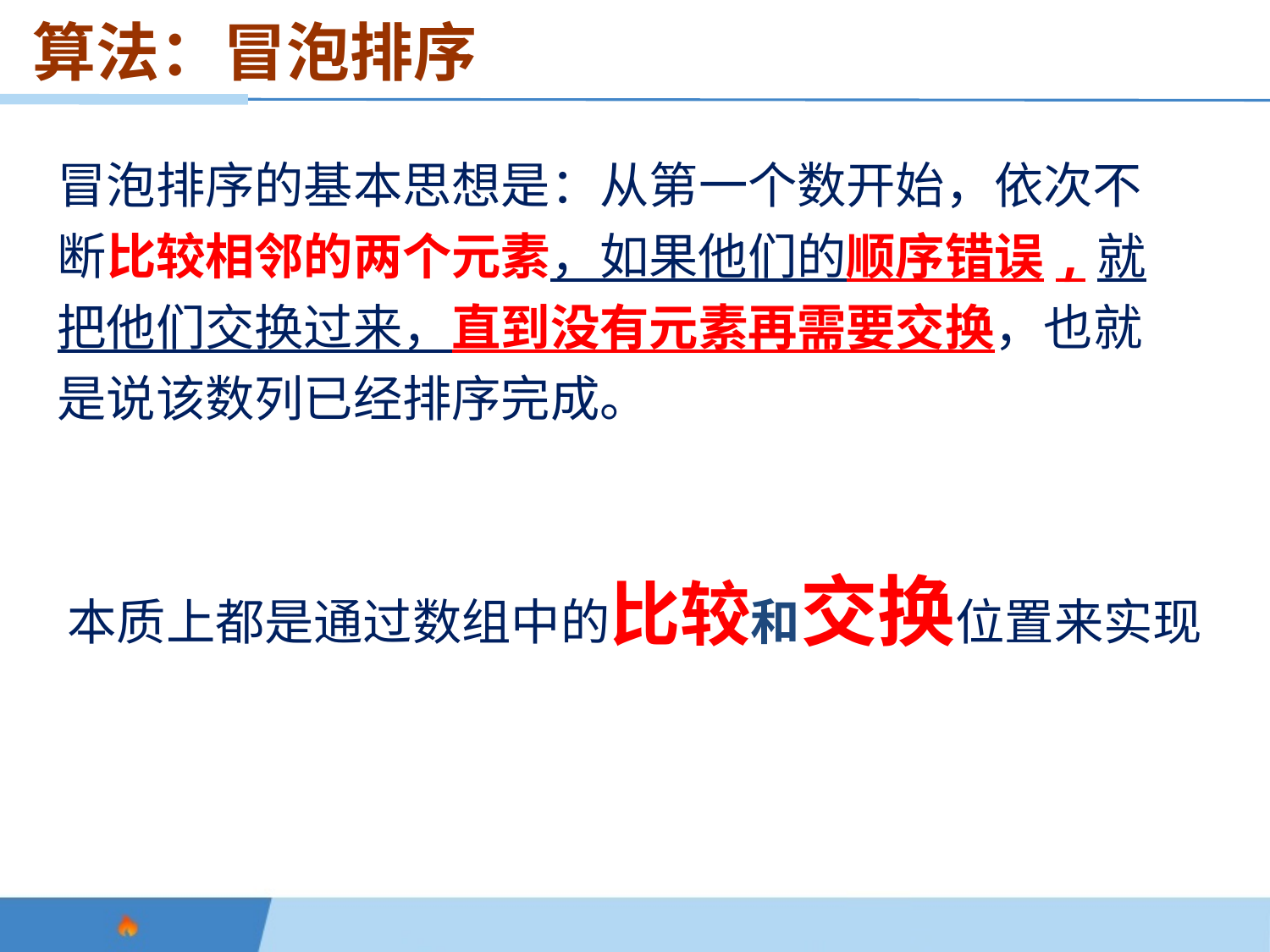

算法：冒泡排序
冒泡排序的基本思想是：从第一个数开始，依次不断比较相邻的两个元素，如果他们的顺序错误,就把他们交换过来，直到没有元素再需要交换，也就是说该数列已经排序完成。
本质上都是通过数组中的比较和交换位置来实现